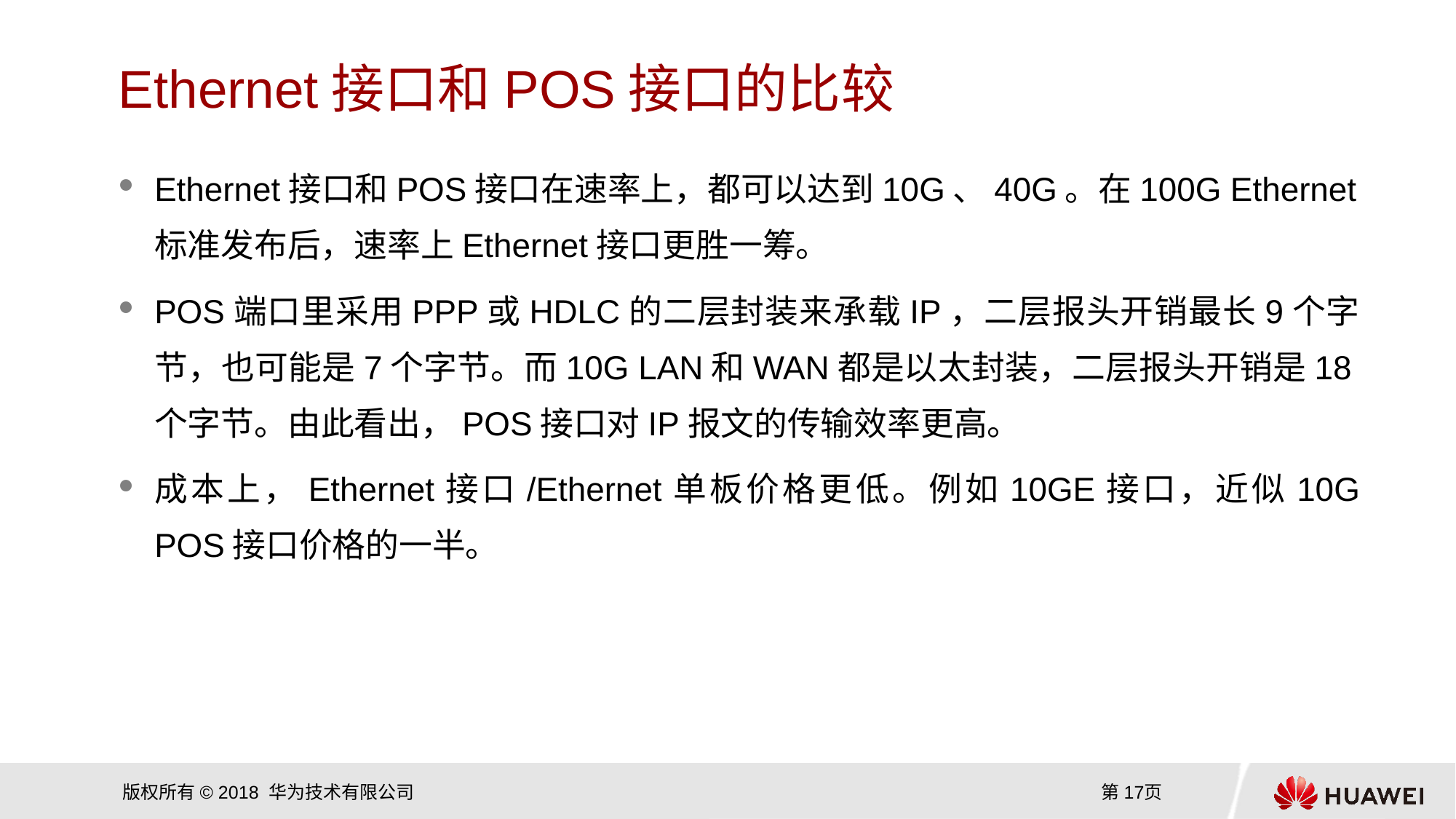

# Ethernet接口和POS接口的比较
Ethernet接口和POS接口在速率上，都可以达到10G、40G。在100G Ethernet标准发布后，速率上Ethernet接口更胜一筹。
POS端口里采用PPP或HDLC的二层封装来承载IP，二层报头开销最长9个字节，也可能是7个字节。而10G LAN和WAN都是以太封装，二层报头开销是18个字节。由此看出，POS接口对IP报文的传输效率更高。
成本上，Ethernet接口/Ethernet单板价格更低。例如10GE接口，近似10G POS接口价格的一半。